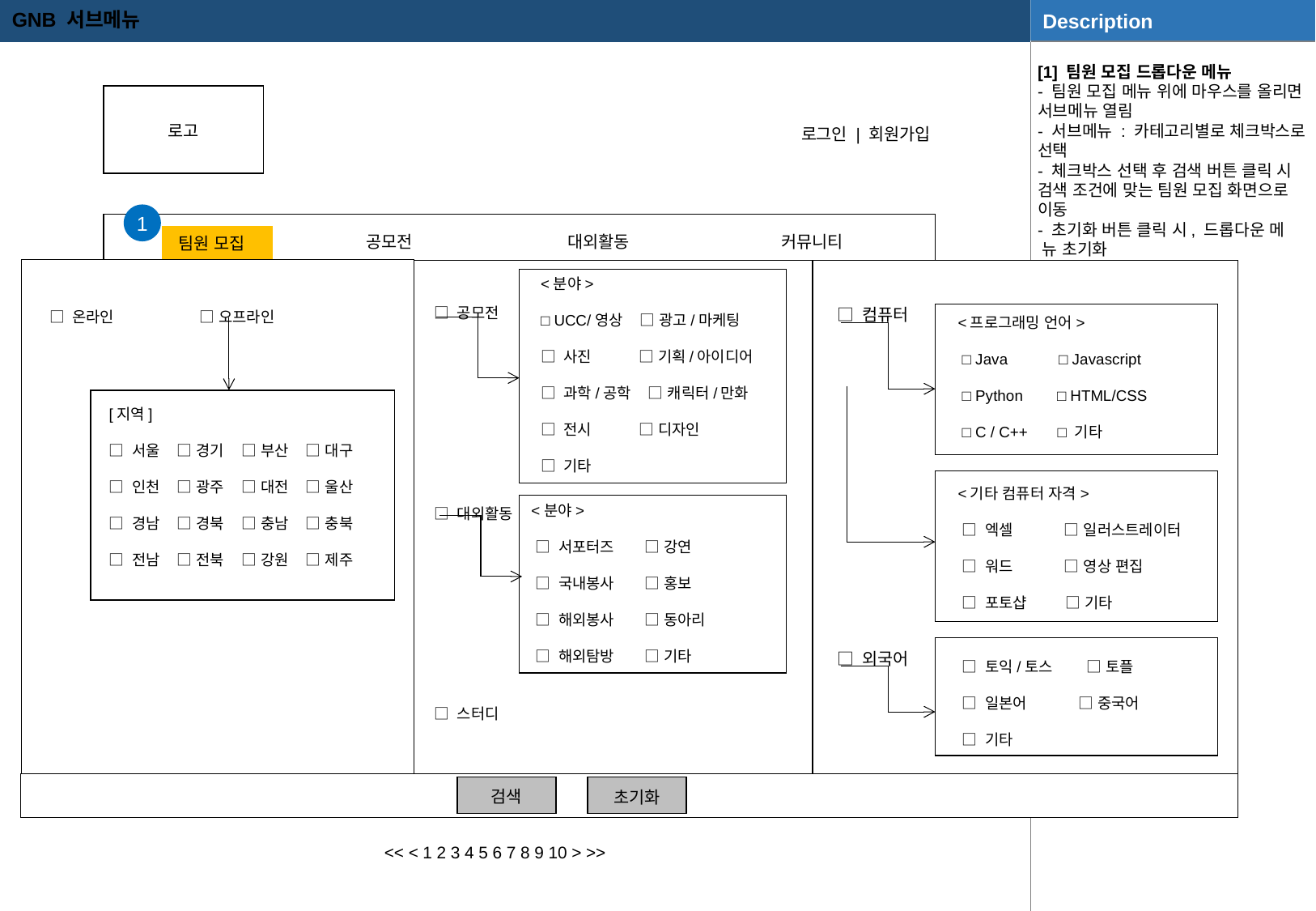

GNB 서브메뉴

[1] 팀원 모집 드롭다운 메뉴
- 팀원 모집 메뉴 위에 마우스를 올리면 서브메뉴 열림
- 서브메뉴 : 카테고리별로 체크박스로 선택
- 체크박스 선택 후 검색 버튼 클릭 시 검색 조건에 맞는 팀원 모집 화면으로 이동
- 초기화 버튼 클릭 시, 드롭다운 메       뉴 초기화

로고
로그인 | 회원가입
1

대외활동
커뮤니티
공모전

팀원 모집

<분야>

□ UCC/영상    □ 광고/마케팅

□ 사진           □ 기획/아이디어

□ 과학/공학    □ 캐릭터/만화

□ 전시           □ 디자인

□ 기타

□ 컴퓨터

□ 외국어

□ 공모전

□ 대외활동

□ 스터디

□ 온라인                    □ 오프라인

<프로그래밍 언어>

 □ Java            □ Javascript

 □ Python        □ HTML/CSS

 □ C / C++       □ 기타

[지역]

□ 서울    □ 경기    □ 부산    □ 대구

□ 인천    □ 광주    □ 대전    □ 울산

□ 경남    □ 경북    □ 충남    □ 충북

□ 전남    □ 전북    □ 강원    □ 제주

<기타 컴퓨터 자격>

 □ 엑셀            □ 일러스트레이터

 □ 워드            □ 영상 편집

 □ 포토샵         □ 기타

<분야>

 □ 서포터즈       □ 강연

 □ 국내봉사       □ 홍보

 □ 해외봉사       □ 동아리

 □ 해외탐방       □ 기타

|  |
| --- |
|  |
| --- |
|  |
| --- |
|  |
| --- |

 □ 토익/토스        □ 토플

 □ 일본어            □ 중국어

 □ 기타

검색

초기화
<< < 1 2 3 4 5 6 7 8 9 10 > >>